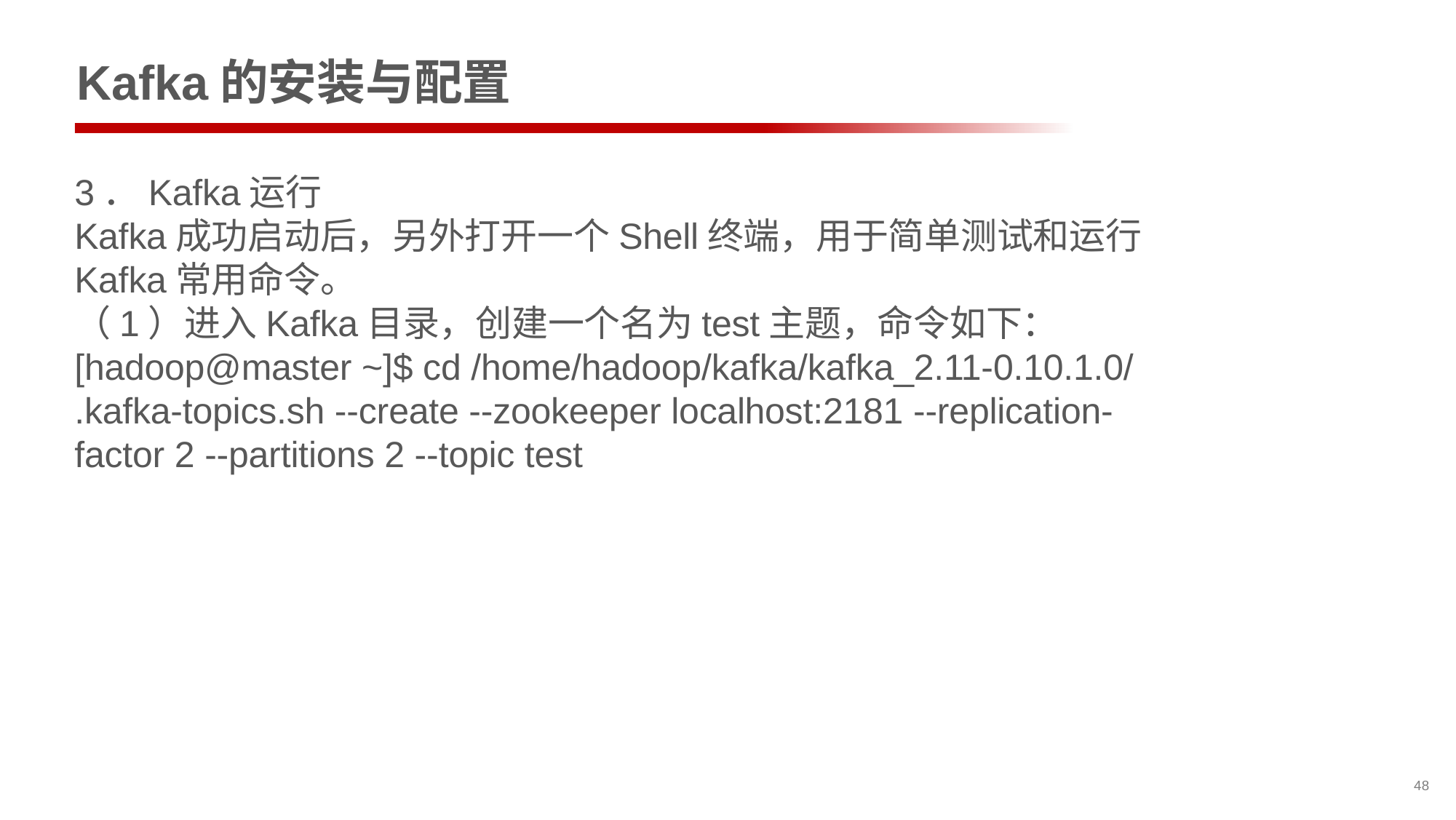

# Kafka的安装与配置

3．Kafka运行
Kafka成功启动后，另外打开一个Shell终端，用于简单测试和运行Kafka常用命令。
（1）进入Kafka目录，创建一个名为test主题，命令如下：
[hadoop@master ~]$ cd /home/hadoop/kafka/kafka_2.11-0.10.1.0/
.kafka-topics.sh --create --zookeeper localhost:2181 --replication-factor 2 --partitions 2 --topic test
48